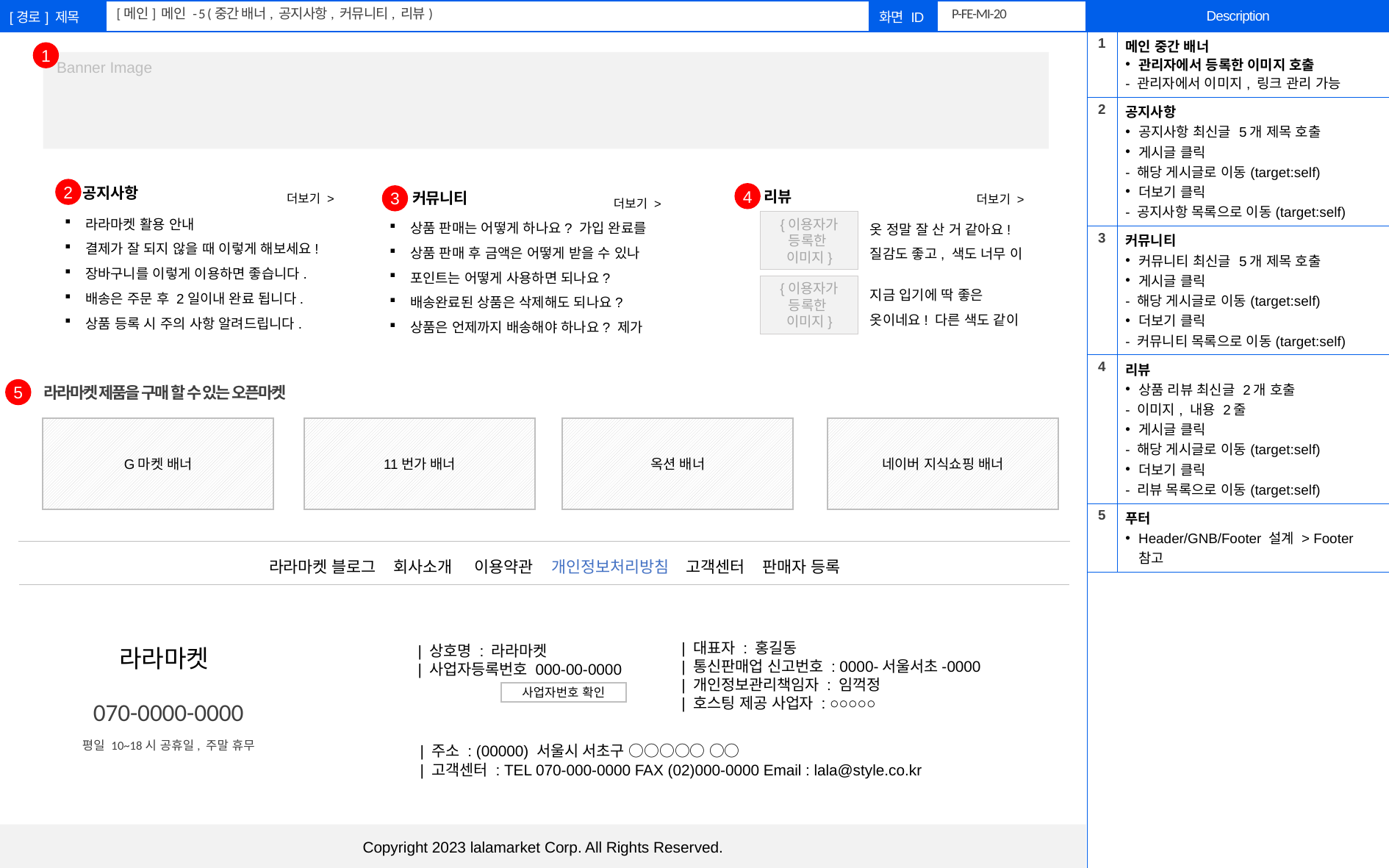

[메인] 메인 - 5 (중간 배너, 공지사항, 커뮤니티, 리뷰)
# P-FE-MI-20
| 1 | 메인 중간 배너 관리자에서 등록한 이미지 호출 - 관리자에서 이미지, 링크 관리 가능 |
| --- | --- |
| 2 | 공지사항 공지사항 최신글 5개 제목 호출 게시글 클릭 - 해당 게시글로 이동(target:self) 더보기 클릭 - 공지사항 목록으로 이동(target:self) |
| 3 | 커뮤니티 커뮤니티 최신글 5개 제목 호출 게시글 클릭 - 해당 게시글로 이동(target:self) 더보기 클릭 - 커뮤니티 목록으로 이동(target:self) |
| 4 | 리뷰 상품 리뷰 최신글 2개 호출 - 이미지, 내용 2줄 게시글 클릭 - 해당 게시글로 이동(target:self) 더보기 클릭 - 리뷰 목록으로 이동(target:self) |
| 5 | 푸터 Header/GNB/Footer 설계 > Footer 참고 |
|  |  |
1

Banner Image
공지사항
더보기 >
2
더보기 >
리뷰
커뮤니티
4
더보기 >

3

라라마켓 활용 안내
결제가 잘 되지 않을 때 이렇게 해보세요!
장바구니를 이렇게 이용하면 좋습니다.
배송은 주문 후 2일이내 완료 됩니다.
상품 등록 시 주의 사항 알려드립니다.
상품 판매는 어떻게 하나요? 가입 완료를
상품 판매 후 금액은 어떻게 받을 수 있나
포인트는 어떻게 사용하면 되나요?
배송완료된 상품은 삭제해도 되나요?
상품은 언제까지 배송해야 하나요? 제가
옷 정말 잘 산 거 같아요!
질감도 좋고, 색도 너무 이
{이용자가
등록한
이미지}
지금 입기에 딱 좋은 옷이네요! 다른 색도 같이
{이용자가
등록한
이미지}
5
라라마켓 제품을 구매 할 수 있는 오픈마켓
11번가 배너
옥션 배너
네이버 지식쇼핑 배너
G마켓 배너
 라라마켓 블로그    회사소개     이용약관    개인정보처리방침    고객센터    판매자 등록
| 대표자 : 홍길동
| 통신판매업 신고번호 : 0000-서울서초-0000
| 개인정보관리책임자 : 임꺽정
| 호스팅 제공 사업자 : ○○○○○
| 상호명 : 라라마켓
| 사업자등록번호 000-00-0000
라라마켓
070-0000-0000
사업자번호 확인
평일 10~18시 공휴일, 주말 휴무
| 주소 : (00000) 서울시 서초구 ○○○○○ ○○
| 고객센터 : TEL 070-000-0000 FAX (02)000-0000 Email : lala@style.co.kr
Copyright 2023 lalamarket Corp. All Rights Reserved.